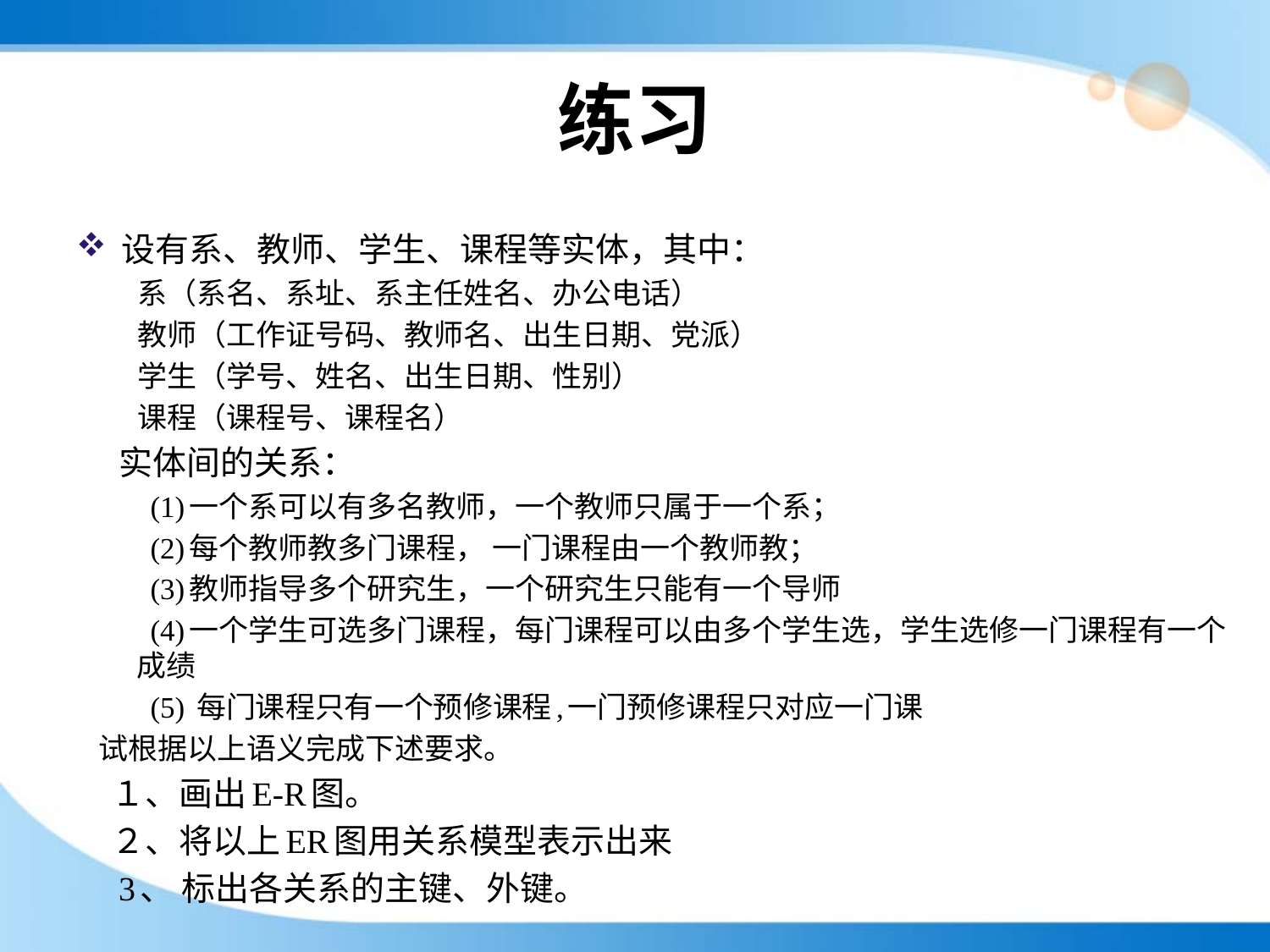

# 练习
设有系、教师、学生、课程等实体，其中：
系（系名、系址、系主任姓名、办公电话）
教师（工作证号码、教师名、出生日期、党派）
学生（学号、姓名、出生日期、性别）
课程（课程号、课程名）
     实体间的关系：
       (1)一个系可以有多名教师，一个教师只属于一个系；
       (2)每个教师教多门课程， 一门课程由一个教师教；
       (3)教师指导多个研究生，一个研究生只能有一个导师
       (4)一个学生可选多门课程，每门课程可以由多个学生选，学生选修一门课程有一个成绩
       (5) 每门课程只有一个预修课程,一门预修课程只对应一门课
试根据以上语义完成下述要求。
    １、画出E-R图。
    ２、将以上ER图用关系模型表示出来
     3、 标出各关系的主键、外键。